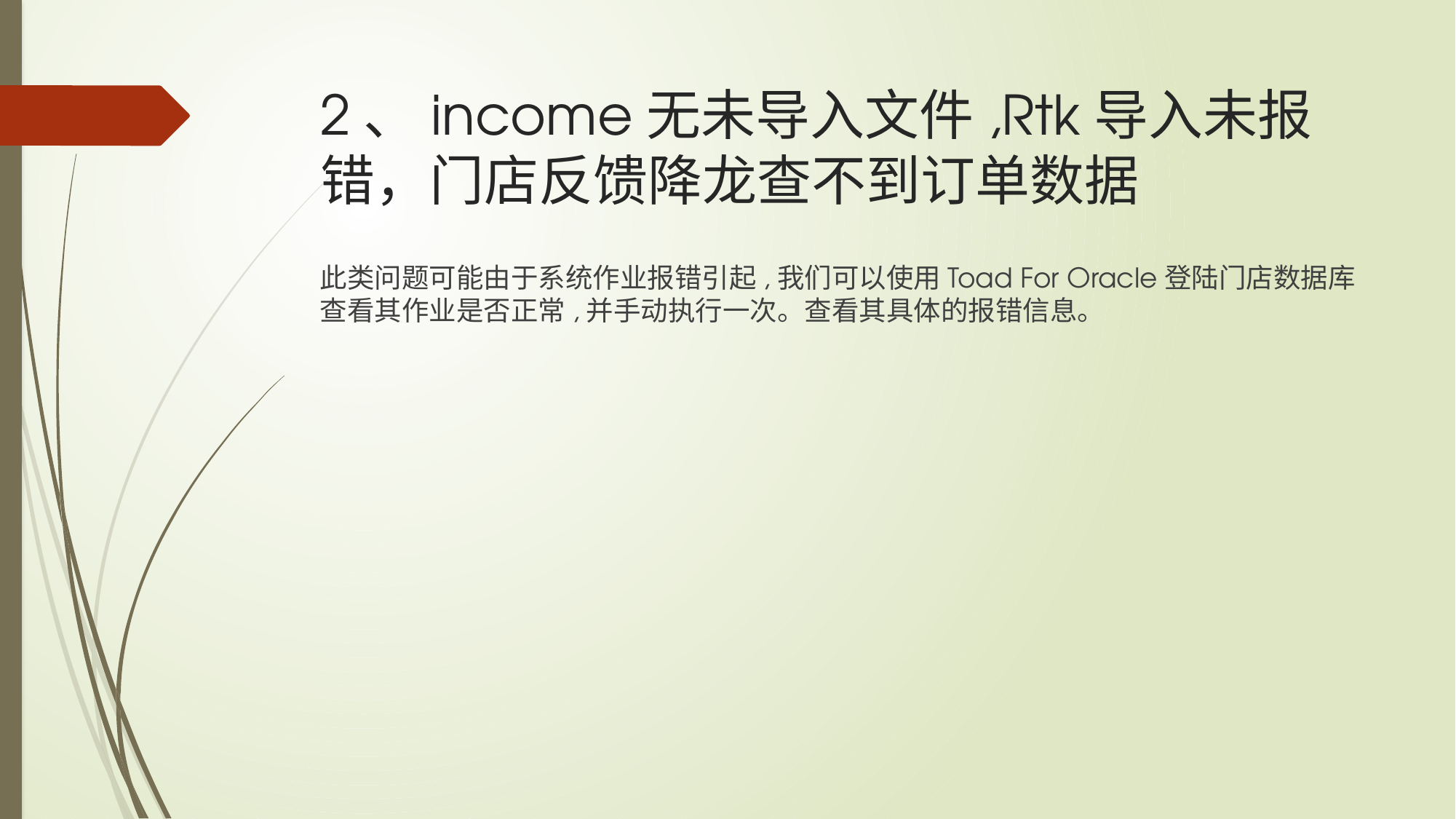

# 2、income无未导入文件,Rtk导入未报错，门店反馈降龙查不到订单数据
此类问题可能由于系统作业报错引起,我们可以使用Toad For Oracle登陆门店数据库查看其作业是否正常,并手动执行一次。查看其具体的报错信息。